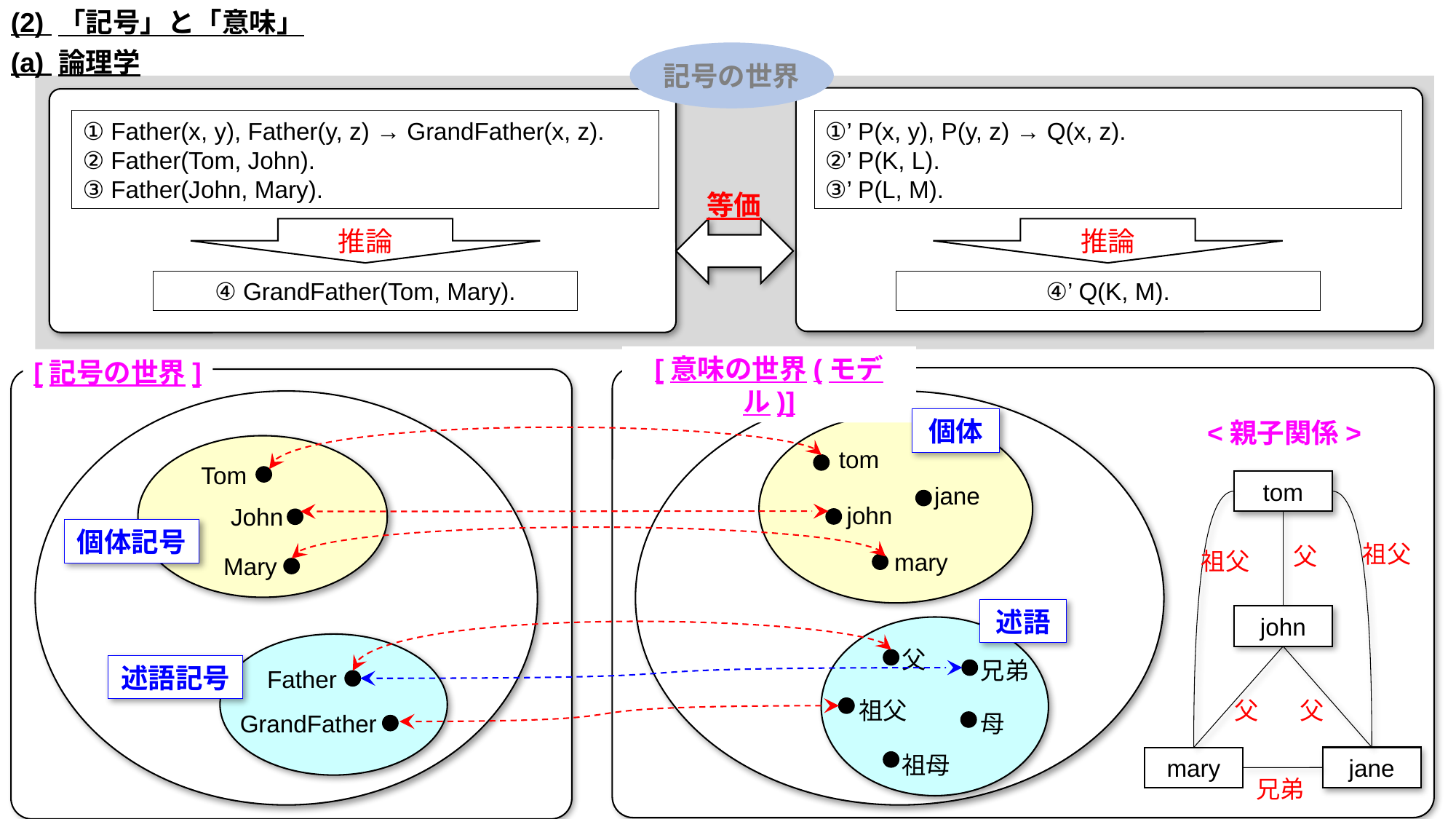

(2) 「記号」と「意味」
(a) 論理学
記号の世界

① Father(x, y), Father(y, z) → GrandFather(x, z).
② Father(Tom, John).
③ Father(John, Mary).
①’ P(x, y), P(y, z) → Q(x, z).
②’ P(K, L).
③’ P(L, M).
等価
推論

推論
④ GrandFather(Tom, Mary).
④’ Q(K, M).
[意味の世界(モデル)]
[記号の世界]

個体
<親子関係>

tom
Tom

tom
jane

john
John

個体記号
祖父
父
祖父
mary
Mary

述語
john

父

兄弟
述語記号
Father

祖父
父
父

GrandFather
母

祖母
jane
mary

兄弟